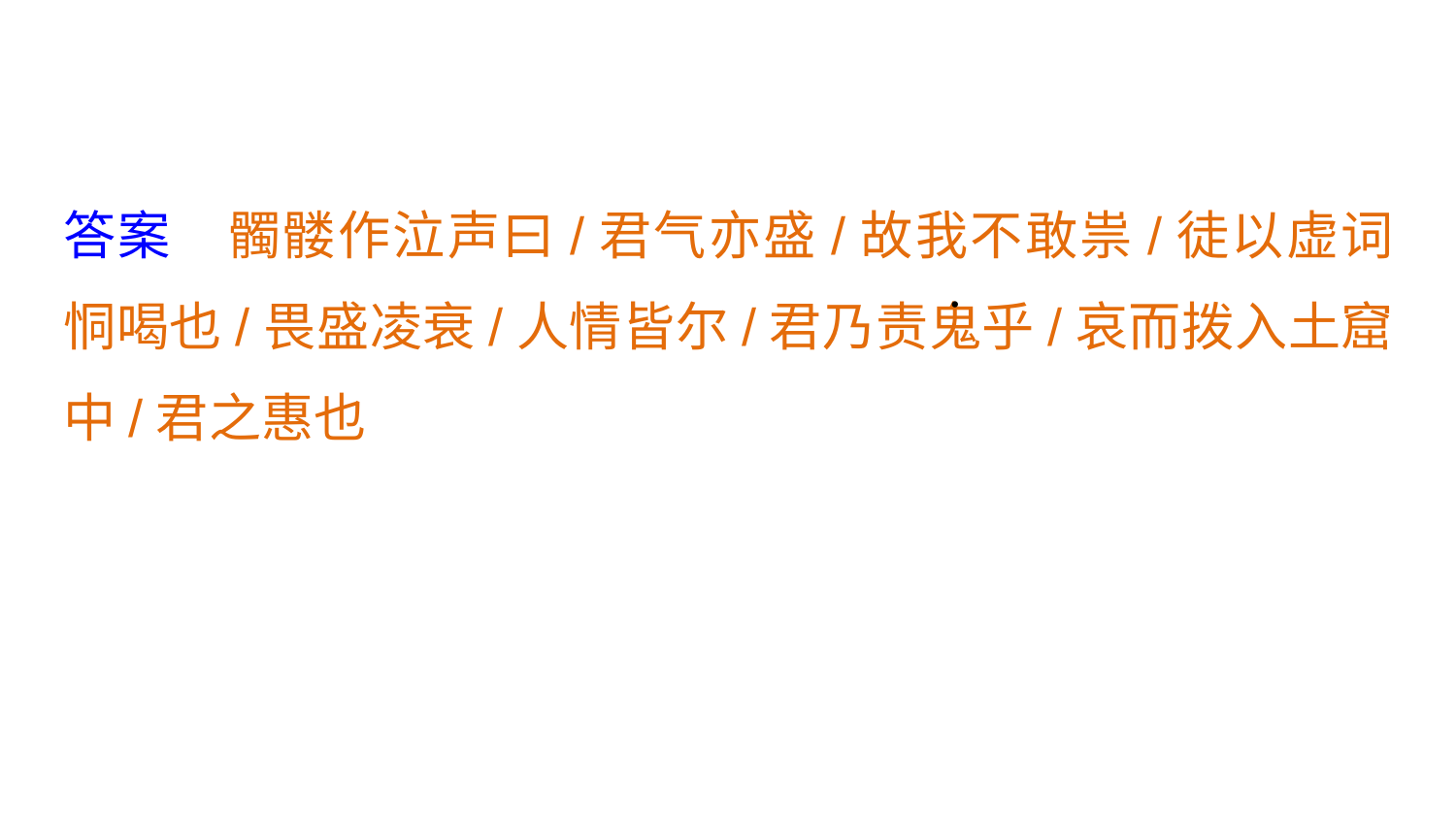

答案　髑髅作泣声曰/君气亦盛/故我不敢祟/徒以虚词恫喝也/畏盛凌衰/人情皆尔/君乃责鬼乎/哀而拨入土窟中/君之惠也
.